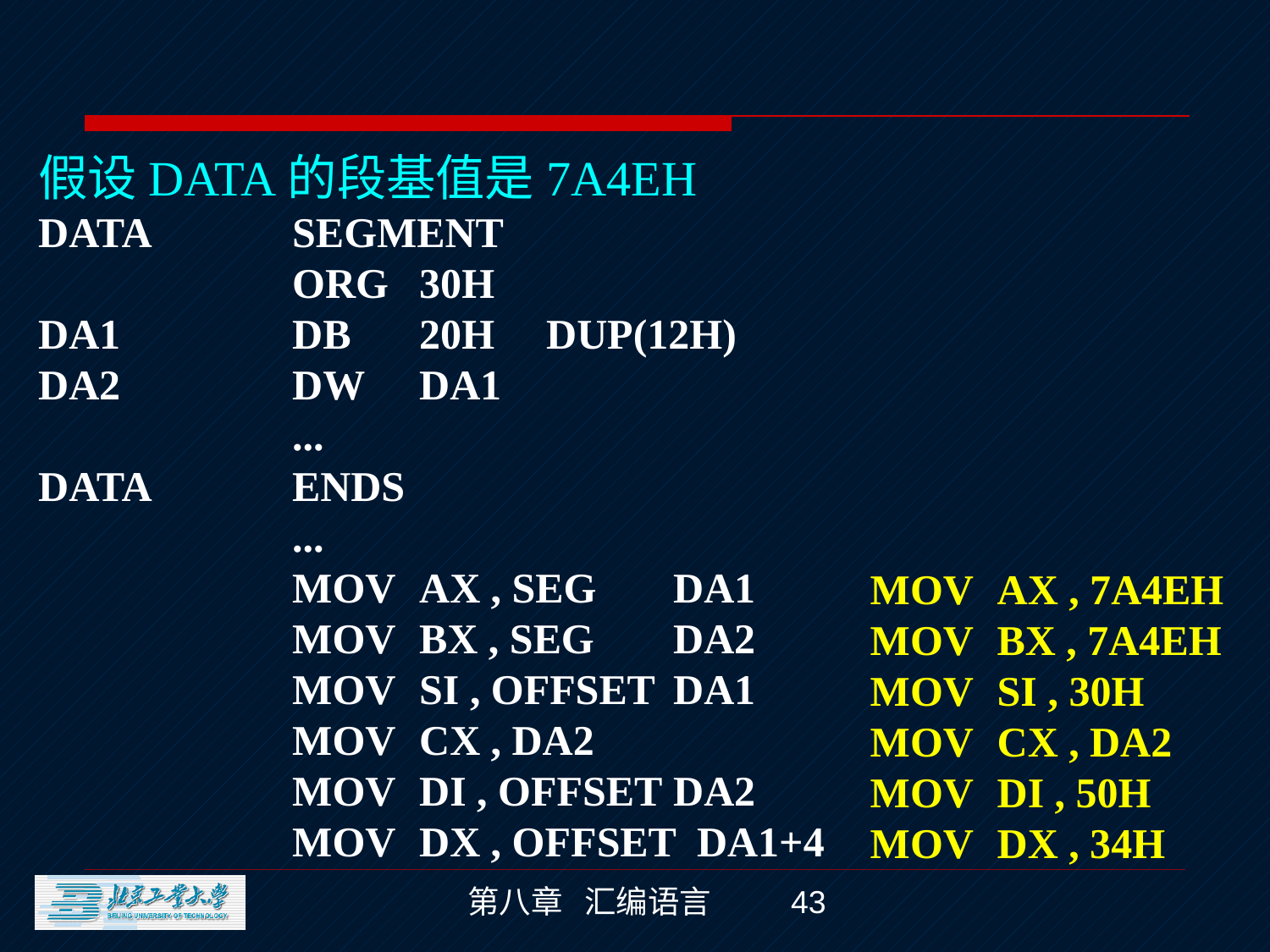

假设DATA的段基值是7A4EH
DATA		SEGMENT
		ORG	30H
DA1		DB	20H	DUP(12H)
DA2		DW	DA1
		...
DATA		ENDS
		...
		MOV	AX , SEG	DA1
		MOV	BX , SEG	DA2
		MOV	SI , OFFSET	DA1
		MOV	CX , DA2
		MOV	DI , OFFSET	DA2
		MOV	DX , OFFSET  DA1+4
MOV	AX , 7A4EH
MOV	BX , 7A4EH
MOV	SI , 30H
MOV	CX , DA2
MOV	DI , 50H
MOV	DX , 34H